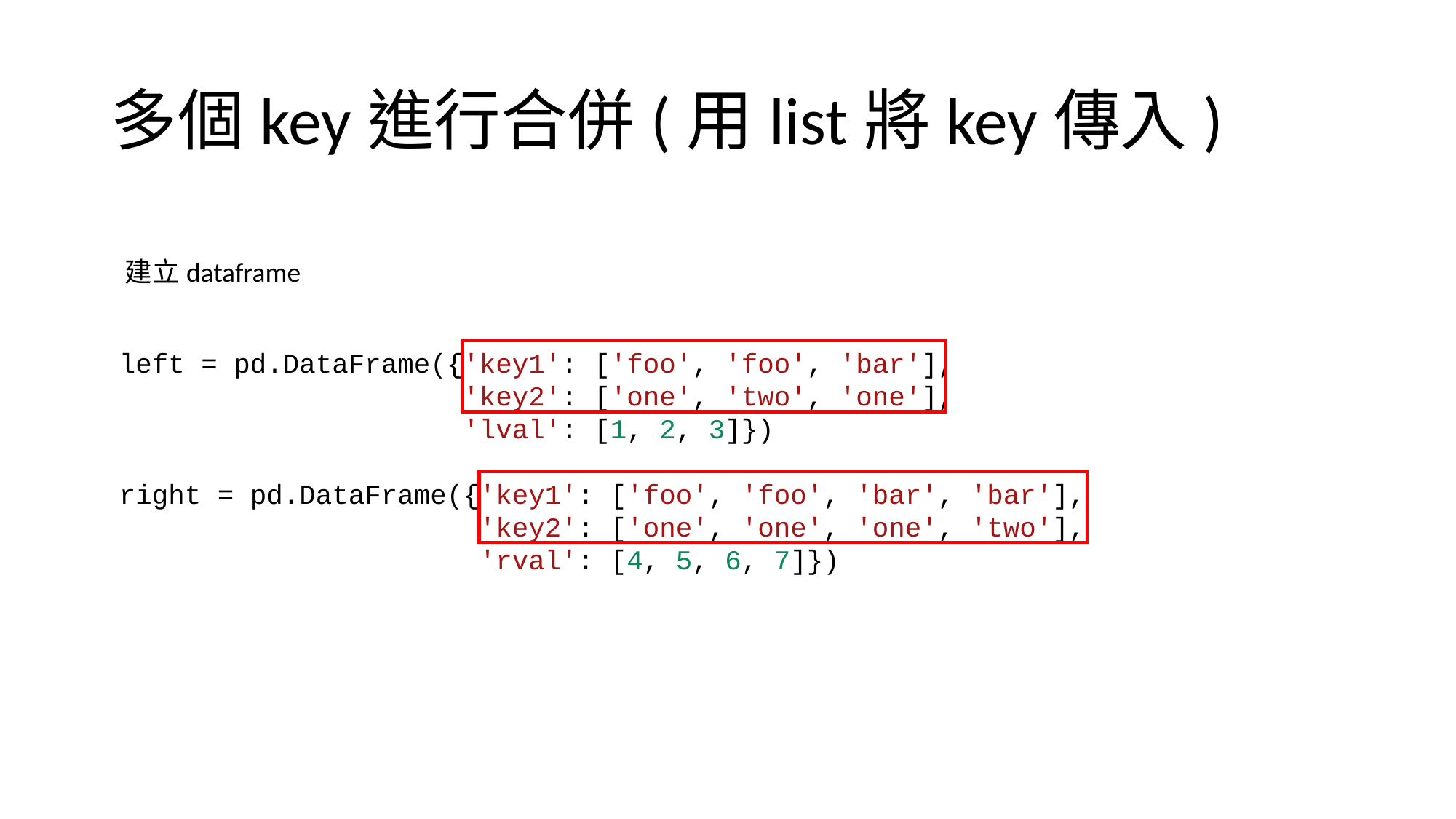

# 多個key進行合併(用list將key傳入)
建立dataframe
left = pd.DataFrame({'key1': ['foo', 'foo', 'bar'],
                     'key2': ['one', 'two', 'one'],
                     'lval': [1, 2, 3]})
right = pd.DataFrame({'key1': ['foo', 'foo', 'bar', 'bar'],
                      'key2': ['one', 'one', 'one', 'two'],
                      'rval': [4, 5, 6, 7]})